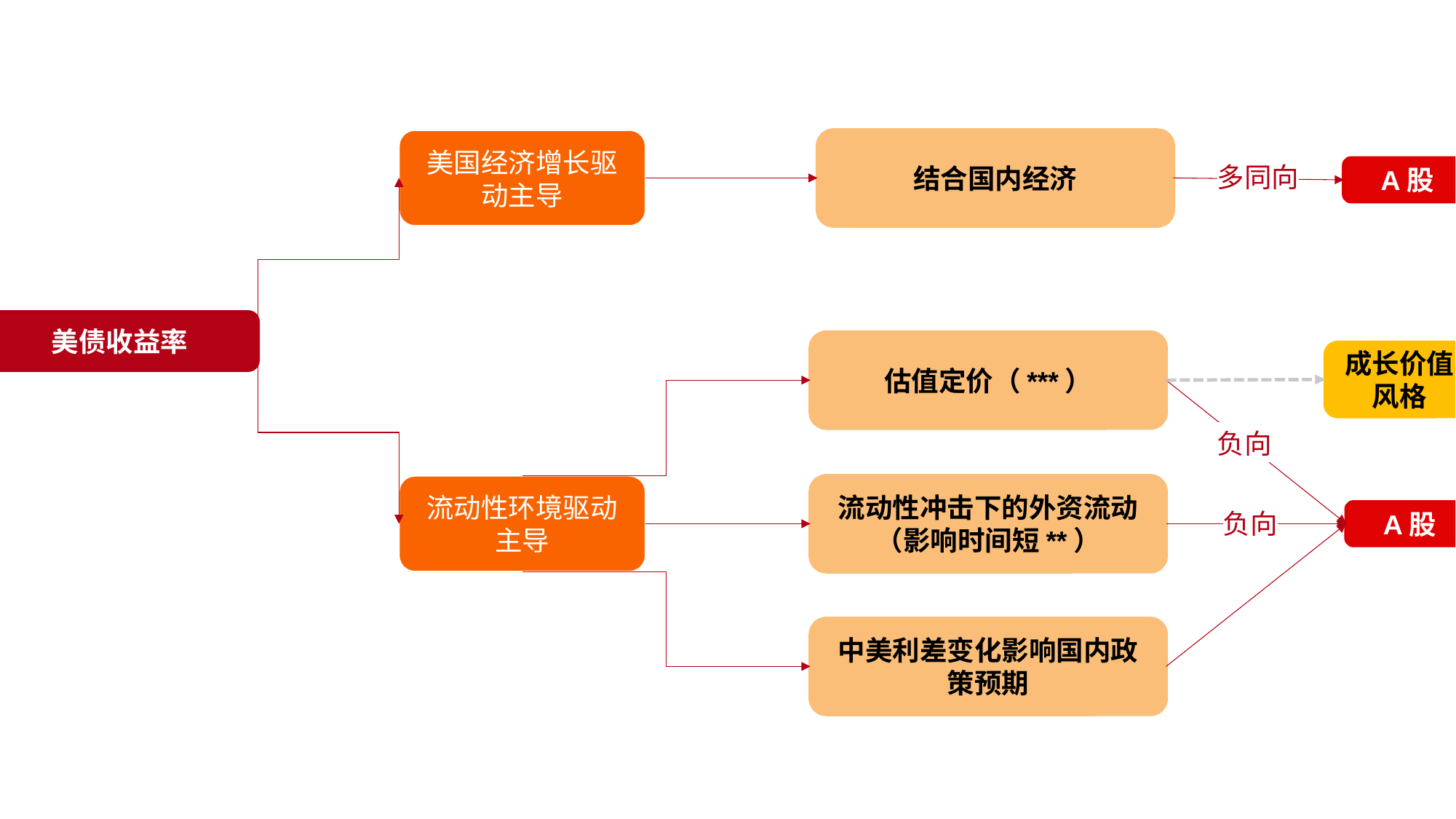

结合国内经济
美国经济增长驱动主导
A股
美债收益率
估值定价（***）
成长价值风格
流动性环境驱动主导
流动性冲击下的外资流动（影响时间短**）
A股
中美利差变化影响国内政策预期
多同向
负向
负向